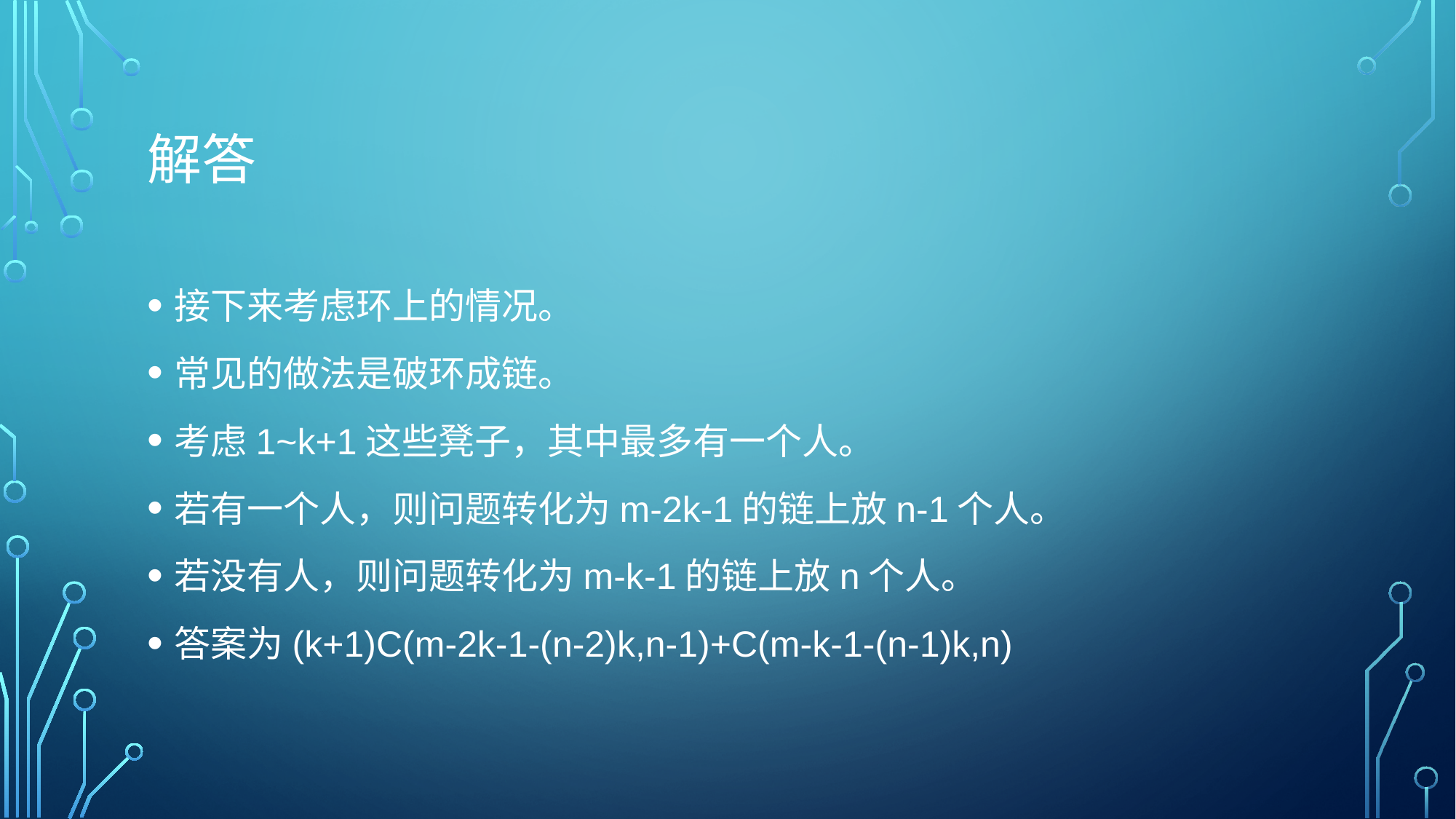

# 解答
接下来考虑环上的情况。
常见的做法是破环成链。
考虑1~k+1这些凳子，其中最多有一个人。
若有一个人，则问题转化为m-2k-1的链上放n-1个人。
若没有人，则问题转化为m-k-1的链上放n个人。
答案为(k+1)C(m-2k-1-(n-2)k,n-1)+C(m-k-1-(n-1)k,n)